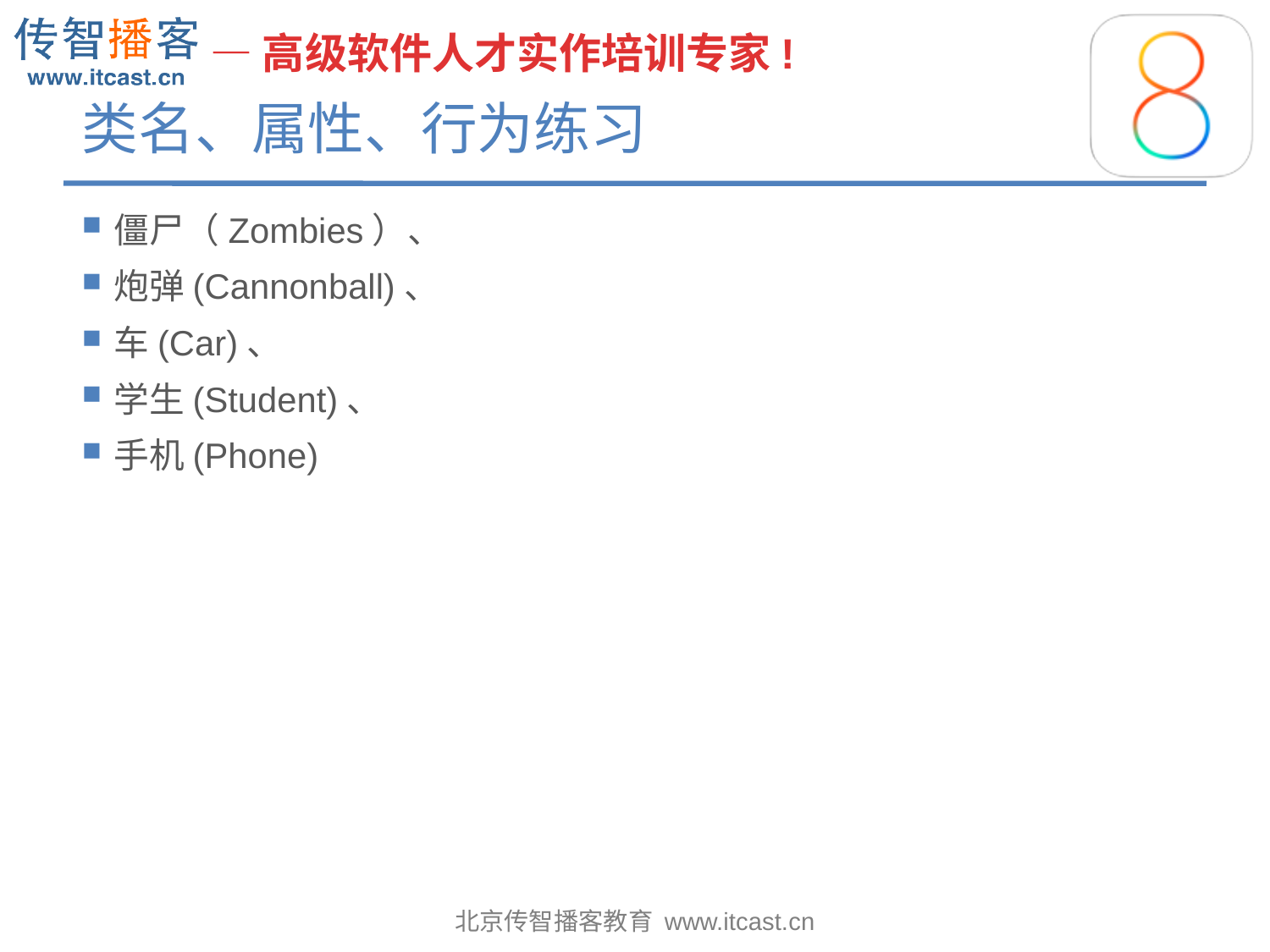

# 类名、属性、行为练习
僵尸（Zombies）、
炮弹(Cannonball)、
车(Car)、
学生(Student)、
手机(Phone)